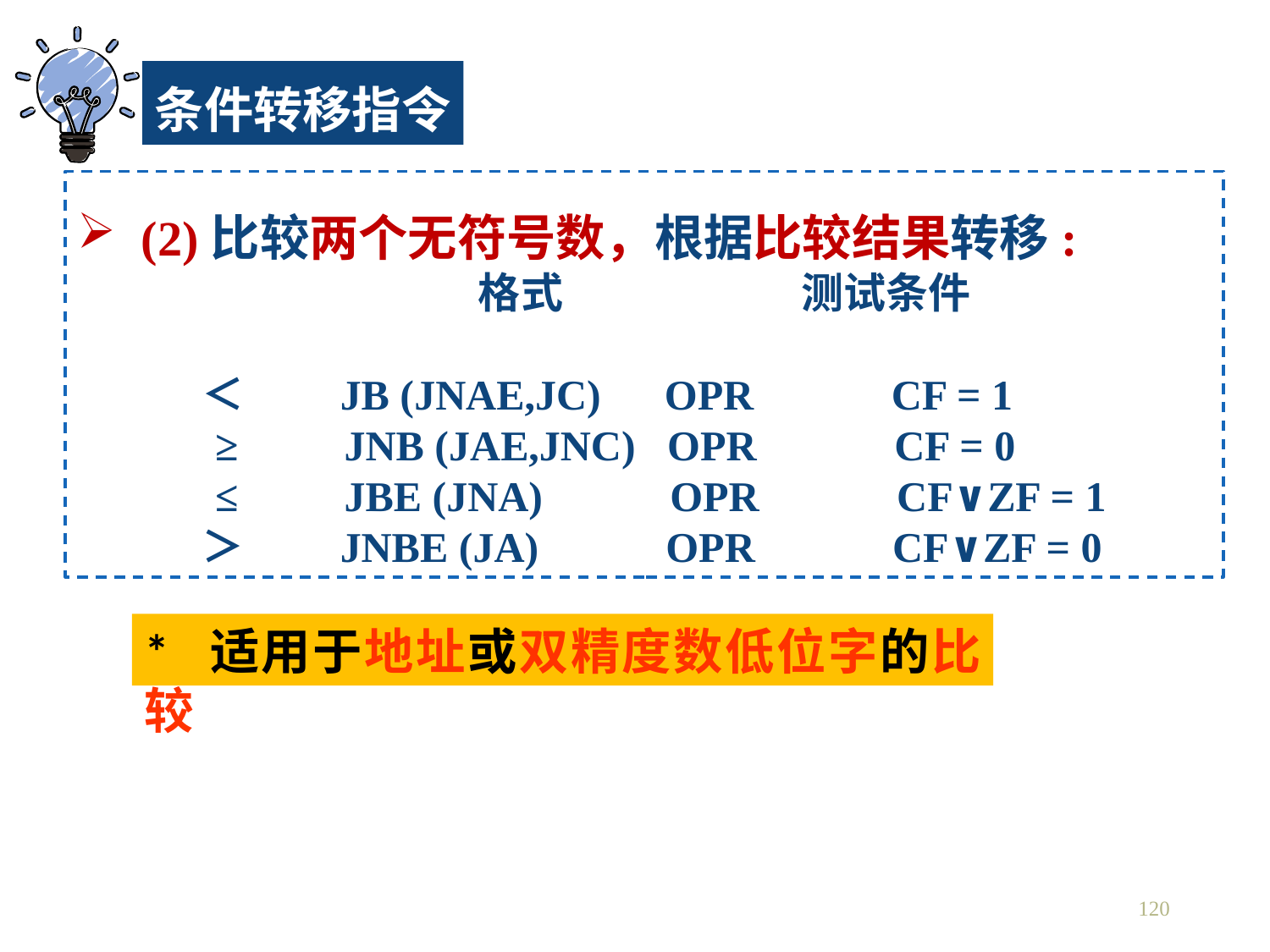

条件转移指令
(2)比较两个无符号数，根据比较结果转移:
                                         格式                         测试条件

            ＜         JB (JNAE,JC)      OPR             CF = 1
             ≥          JNB (JAE,JNC)   OPR             CF = 0
             ≤          JBE (JNA)            OPR             CF∨ZF = 1
            ＞         JNBE (JA)            OPR             CF∨ZF = 0

*  适用于地址或双精度数低位字的比较
120